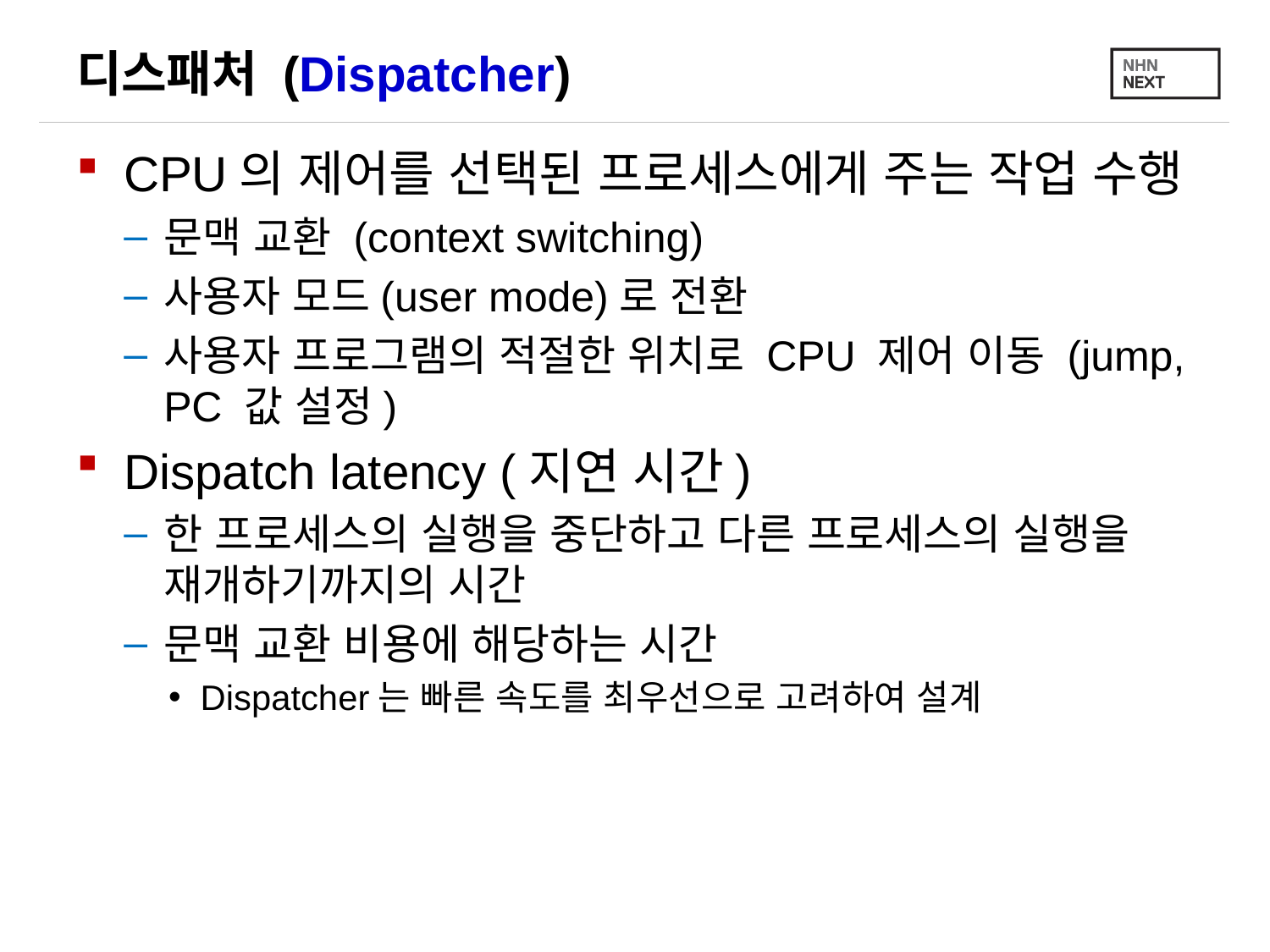

# 디스패처 (Dispatcher)
CPU의 제어를 선택된 프로세스에게 주는 작업 수행
문맥 교환 (context switching)
사용자 모드(user mode)로 전환
사용자 프로그램의 적절한 위치로 CPU 제어 이동 (jump, PC 값 설정)
Dispatch latency (지연 시간)
한 프로세스의 실행을 중단하고 다른 프로세스의 실행을 재개하기까지의 시간
문맥 교환 비용에 해당하는 시간
Dispatcher는 빠른 속도를 최우선으로 고려하여 설계